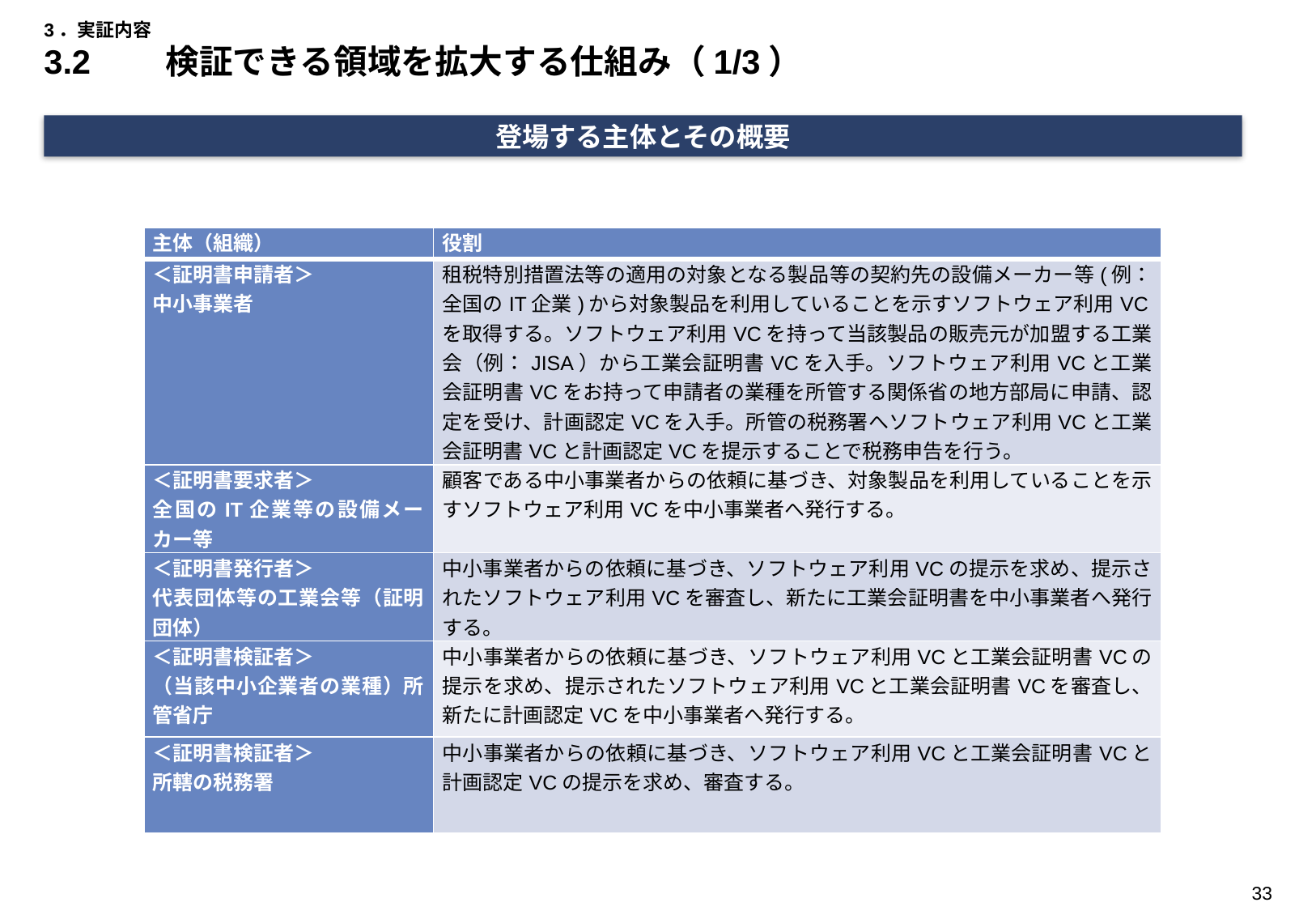

# 3．実証内容 3.2	検証できる領域を拡大する仕組み（1/3）
登場する主体とその概要
| 主体（組織） | 役割 |
| --- | --- |
| ＜証明書申請者＞ 中小事業者 | 租税特別措置法等の適用の対象となる製品等の契約先の設備メーカー等(例：全国のIT企業)から対象製品を利用していることを示すソフトウェア利用VCを取得する。ソフトウェア利用VCを持って当該製品の販売元が加盟する工業会（例：JISA）から工業会証明書VCを入手。ソフトウェア利用VCと工業会証明書VCをお持って申請者の業種を所管する関係省の地方部局に申請、認定を受け、計画認定VCを入手。所管の税務署へソフトウェア利用VCと工業会証明書VCと計画認定VCを提示することで税務申告を行う。 |
| ＜証明書要求者＞ 全国のIT企業等の設備メーカー等 | 顧客である中小事業者からの依頼に基づき、対象製品を利用していることを示すソフトウェア利用VCを中小事業者へ発行する。 |
| ＜証明書発行者＞ 代表団体等の工業会等（証明団体） | 中小事業者からの依頼に基づき、ソフトウェア利用VCの提示を求め、提示されたソフトウェア利用VCを審査し、新たに工業会証明書を中小事業者へ発行する。 |
| ＜証明書検証者＞ （当該中小企業者の業種）所管省庁 | 中小事業者からの依頼に基づき、ソフトウェア利用VCと工業会証明書VCの提示を求め、提示されたソフトウェア利用VCと工業会証明書VCを審査し、新たに計画認定VCを中小事業者へ発行する。 |
| ＜証明書検証者＞ 所轄の税務署 | 中小事業者からの依頼に基づき、ソフトウェア利用VCと工業会証明書VCと計画認定VCの提示を求め、審査する。 |